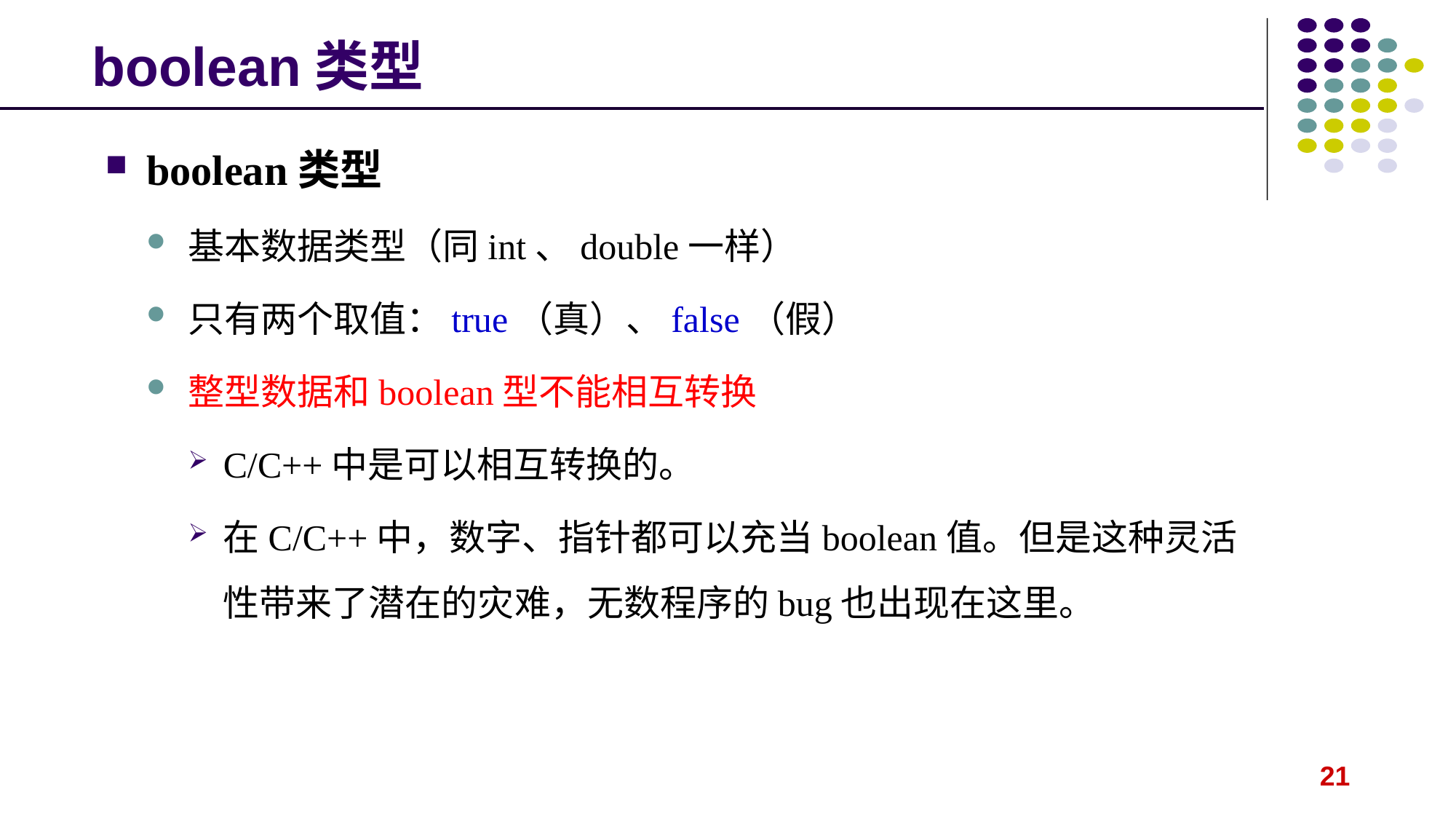

# boolean类型
boolean类型
基本数据类型（同int、double一样）
只有两个取值：true（真）、false（假）
整型数据和boolean型不能相互转换
C/C++中是可以相互转换的。
在C/C++中，数字、指针都可以充当boolean值。但是这种灵活性带来了潜在的灾难，无数程序的bug也出现在这里。